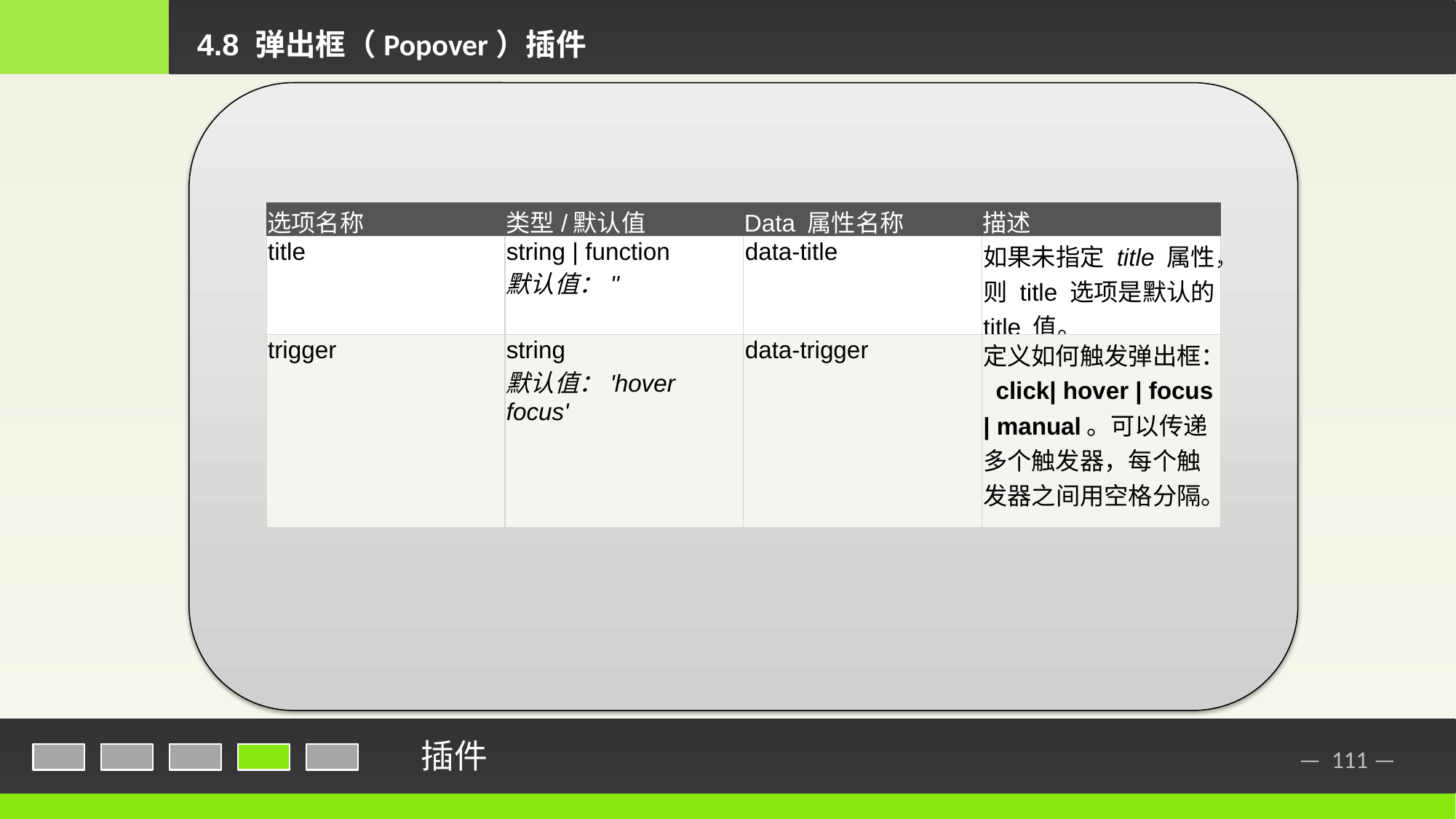

4.8 弹出框（Popover）插件

| 选项名称 | 类型/默认值 | Data 属性名称 | 描述 |
| --- | --- | --- | --- |
| title | string | function 默认值：'' | data-title | 如果未指定 title 属性，则 title 选项是默认的 title 值。 |
| trigger | string 默认值：'hover focus' | data-trigger | 定义如何触发弹出框： click| hover | focus | manual。可以传递多个触发器，每个触发器之间用空格分隔。 |